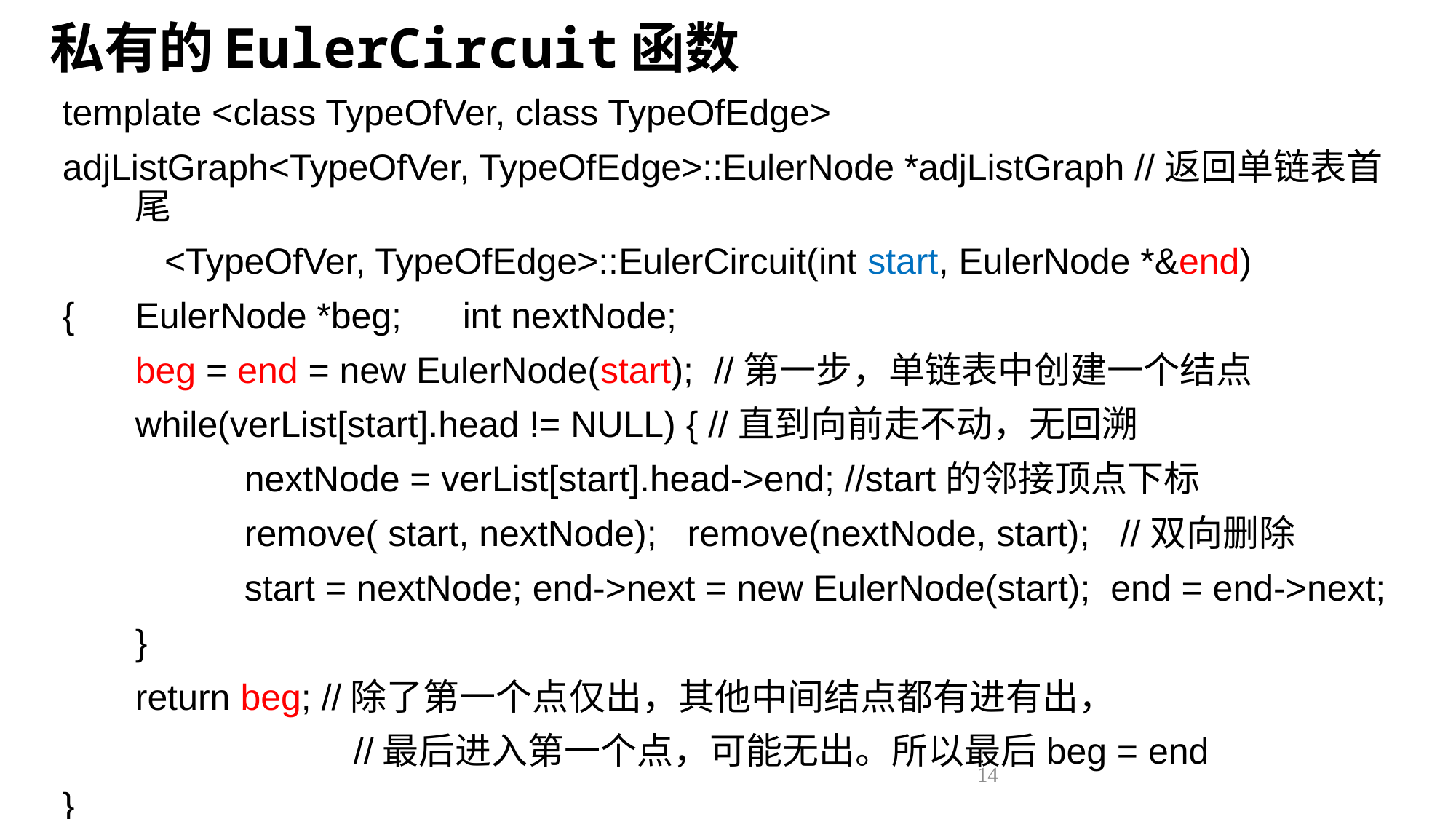

# 私有的EulerCircuit函数
template <class TypeOfVer, class TypeOfEdge>
adjListGraph<TypeOfVer, TypeOfEdge>::EulerNode *adjListGraph //返回单链表首尾
          <TypeOfVer, TypeOfEdge>::EulerCircuit(int start, EulerNode *&end)
{	EulerNode *beg;	int nextNode;
 	beg = end = new EulerNode(start);  //第一步，单链表中创建一个结点
 	while(verList[start].head != NULL) { //直到向前走不动，无回溯
     		nextNode = verList[start].head->end; //start的邻接顶点下标
     		remove( start, nextNode);   remove(nextNode, start);   //双向删除
     		start = nextNode; end->next = new EulerNode(start);  end = end->next;
 	}
 	return beg; //除了第一个点仅出，其他中间结点都有进有出，
                     	//最后进入第一个点，可能无出。所以最后beg = end
}
14